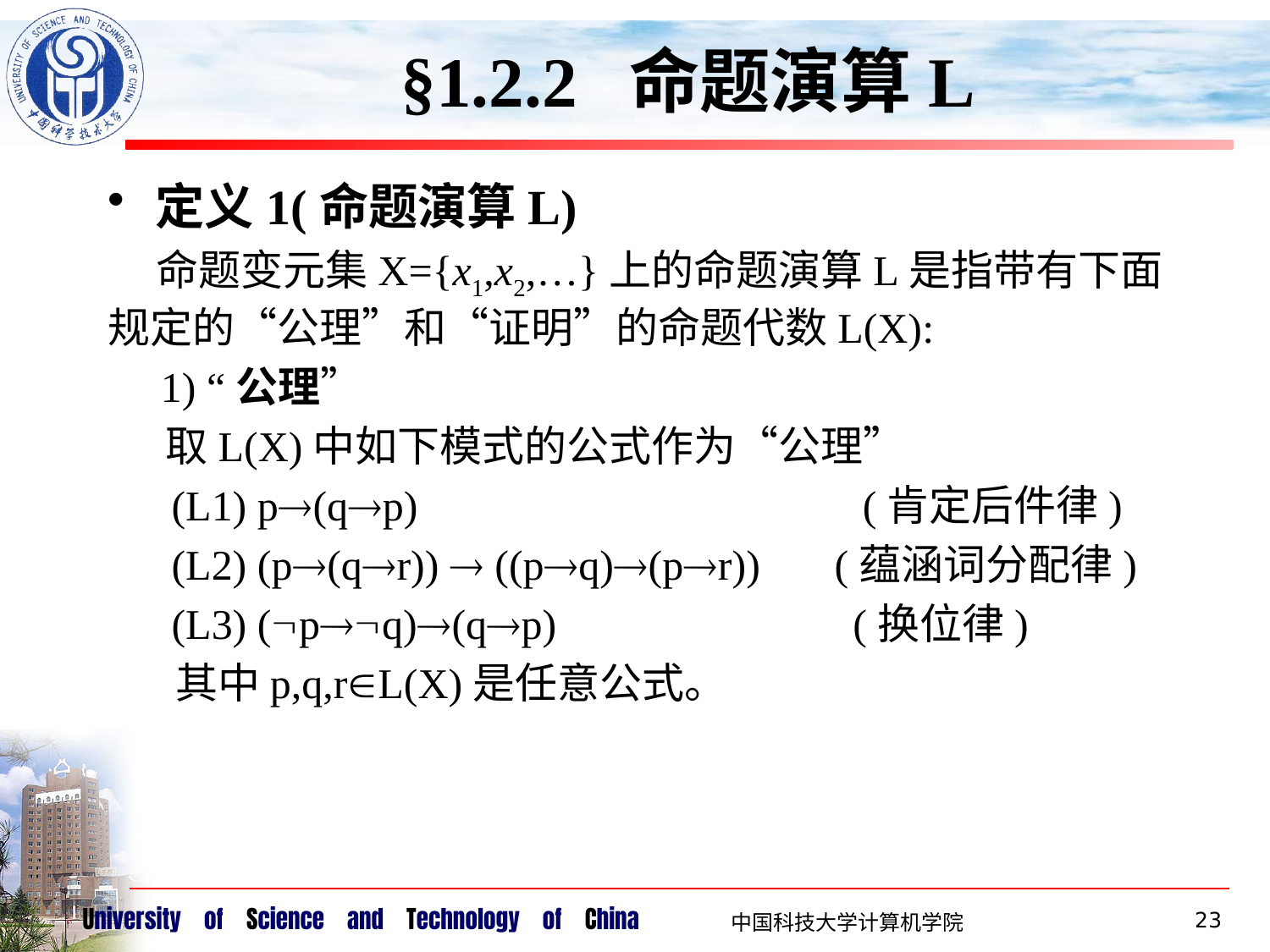

§1.2.2  命题演算L
定义1(命题演算L)
    命题变元集X={x1,x2,…}上的命题演算L是指带有下面规定的“公理”和“证明”的命题代数L(X):
     1) “公理”
     取L(X)中如下模式的公式作为“公理”
      (L1) p→(q→p)                                          (肯定后件律)
      (L2) (p→(q→r)) → ((p→q)→(p→r))       (蕴涵词分配律)
      (L3) (¬p→¬q)→(q→p)                            (换位律)
      其中p,q,r∈L(X)是任意公式。